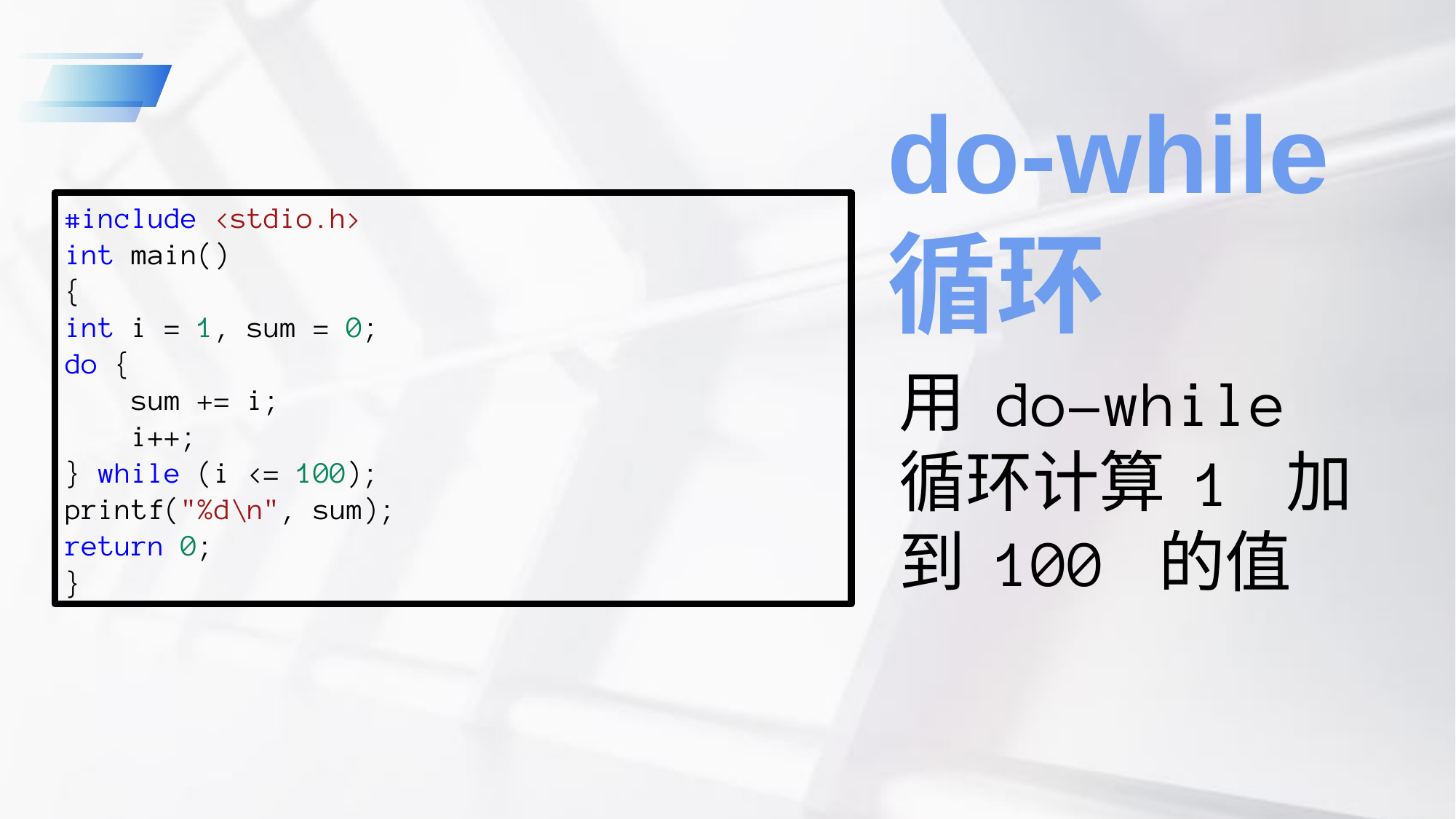

do-while循环
#include <stdio.h>
int main()
{
int i = 1, sum = 0;
do {
    sum += i;
    i++;
} while (i <= 100);
printf("%d\n", sum);
return 0;
}
用 do-while 循环计算 1 加到 100 的值